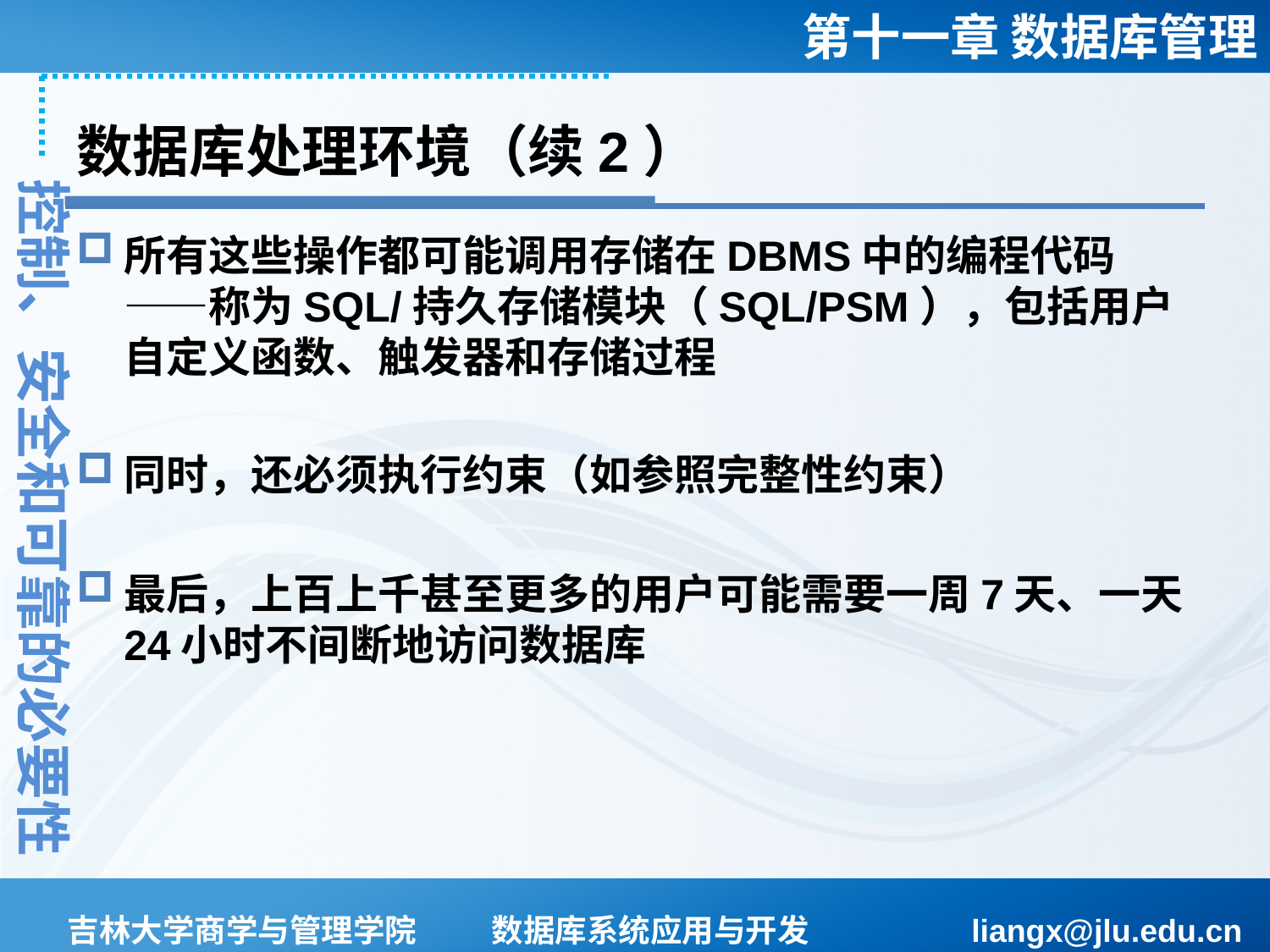

# 数据库处理环境（续2）
控制、安全和可靠的必要性
所有这些操作都可能调用存储在DBMS中的编程代码——称为SQL/持久存储模块（SQL/PSM），包括用户自定义函数、触发器和存储过程

同时，还必须执行约束（如参照完整性约束）

最后，上百上千甚至更多的用户可能需要一周7天、一天24小时不间断地访问数据库